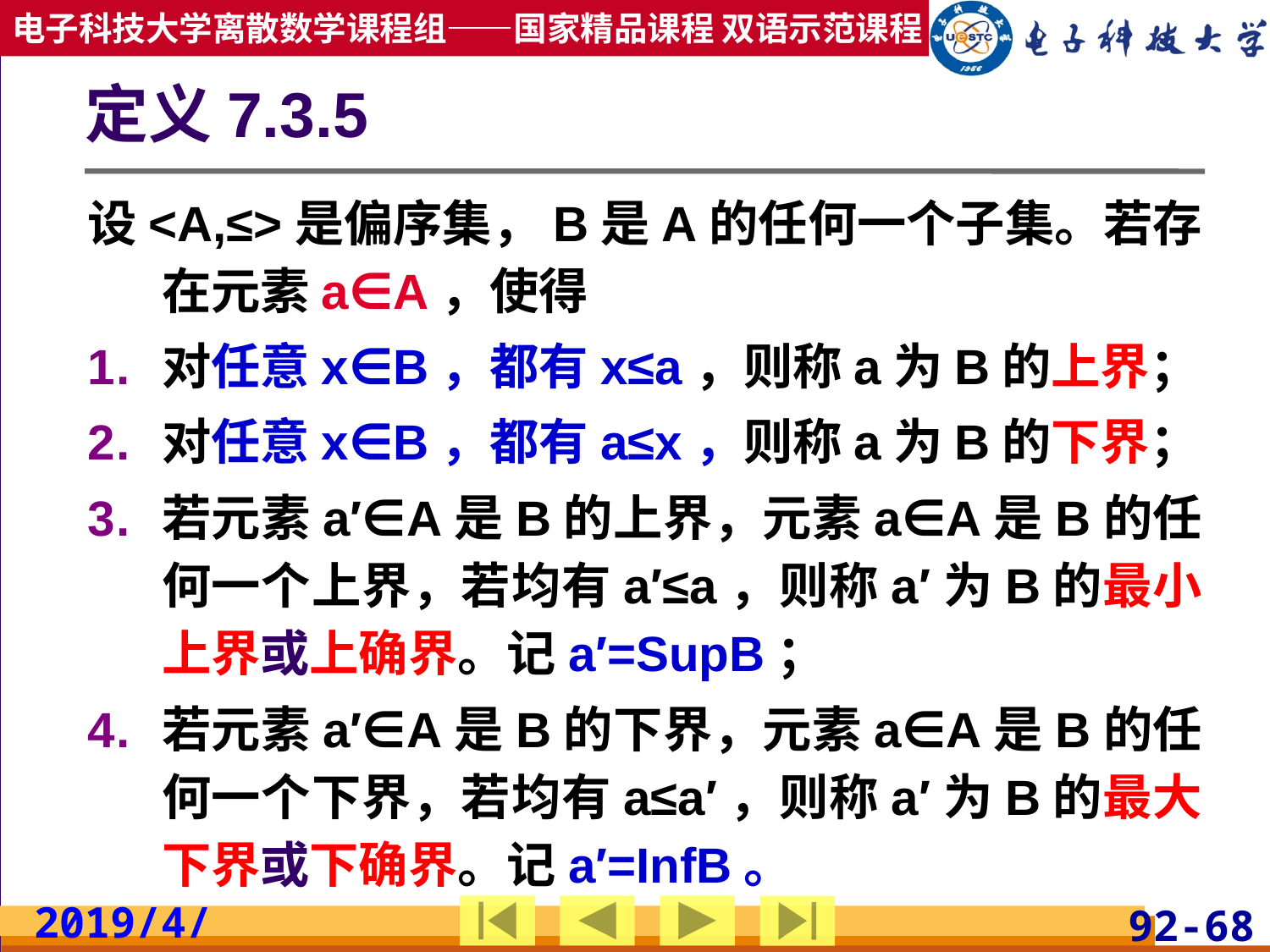

# 定义7.3.5
设<A,≤>是偏序集，B是A的任何一个子集。若存在元素a∈A，使得
对任意x∈B，都有x≤a，则称a为B的上界；
对任意x∈B，都有a≤x，则称a为B的下界；
若元素a′∈A是B的上界，元素a∈A是B的任何一个上界，若均有a′≤a，则称a′为B的最小上界或上确界。记a′=SupB；
若元素a′∈A是B的下界，元素a∈A是B的任何一个下界，若均有a≤a′，则称a′为B的最大下界或下确界。记a′=InfB。
2019/4/17